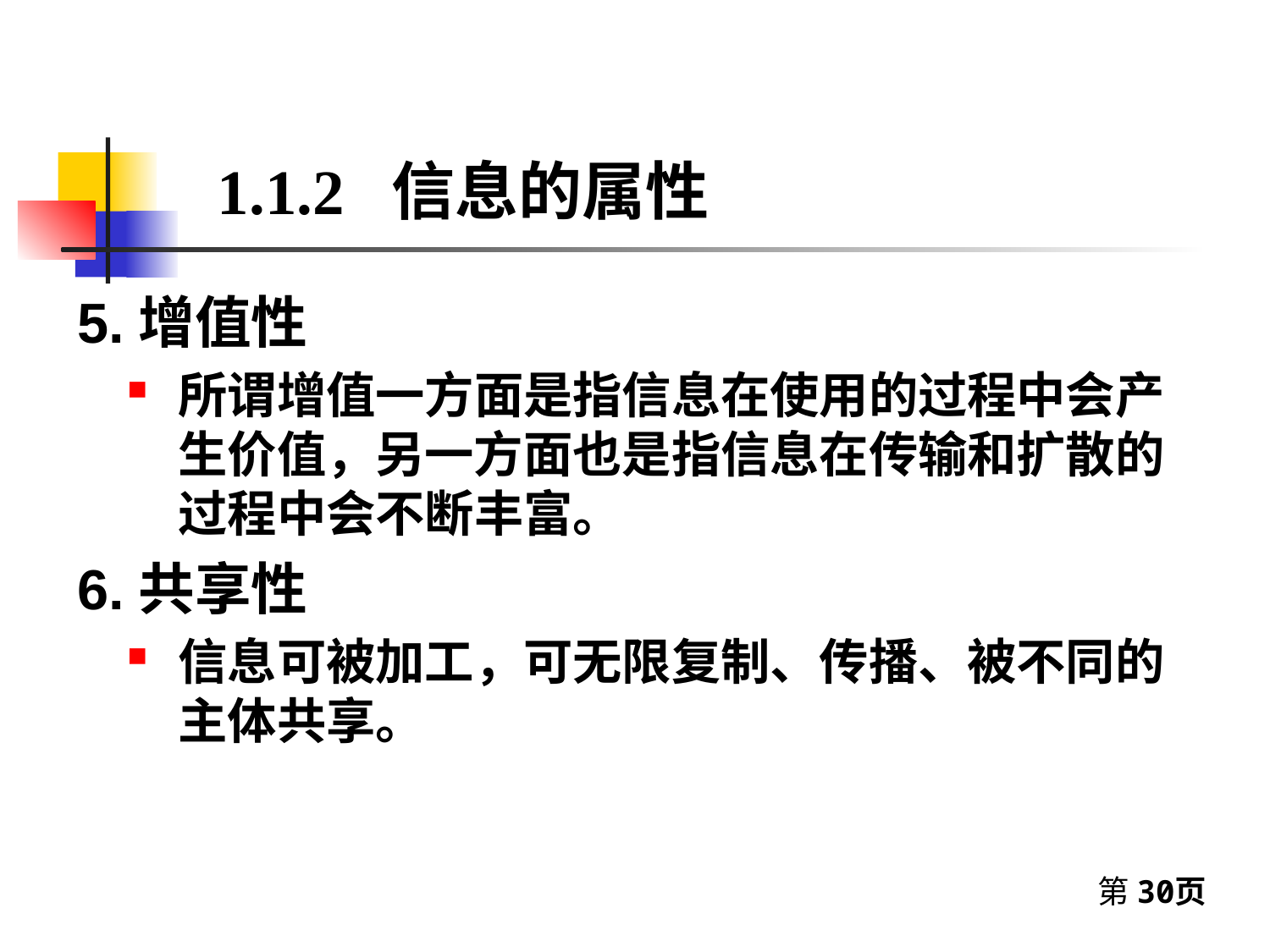

1.1.2  信息的属性
5.增值性
所谓增值一方面是指信息在使用的过程中会产生价值，另一方面也是指信息在传输和扩散的过程中会不断丰富。
6.共享性
信息可被加工，可无限复制、传播、被不同的主体共享。